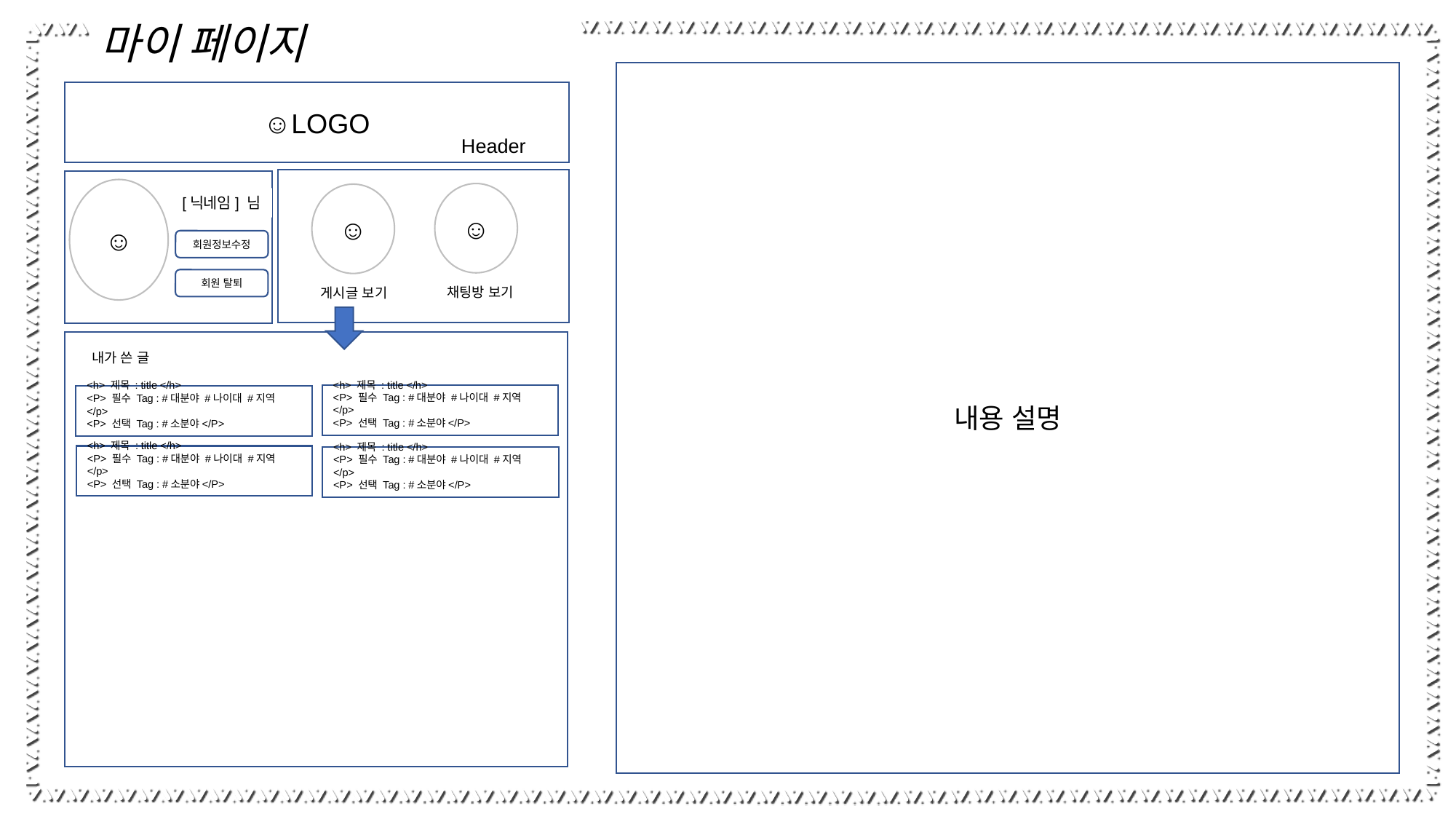

마이 페이지

내용 설명
☺LOGO
Header

☺
☺️
☺️
[닉네임] 님
회원정보수정
회원 탈퇴
채팅방 보기
게시글 보기

내가 쓴 글
<h> 제목 : title </h>
<P> 필수 Tag : #대분야 #나이대 #지역 </p>
<P> 선택 Tag : #소분야</P>

<h> 제목 : title </h>
<P> 필수 Tag : #대분야 #나이대 #지역 </p>
<P> 선택 Tag : #소분야</P>

<h> 제목 : title </h>
<P> 필수 Tag : #대분야 #나이대 #지역 </p>
<P> 선택 Tag : #소분야</P>

<h> 제목 : title </h>
<P> 필수 Tag : #대분야 #나이대 #지역 </p>
<P> 선택 Tag : #소분야</P>